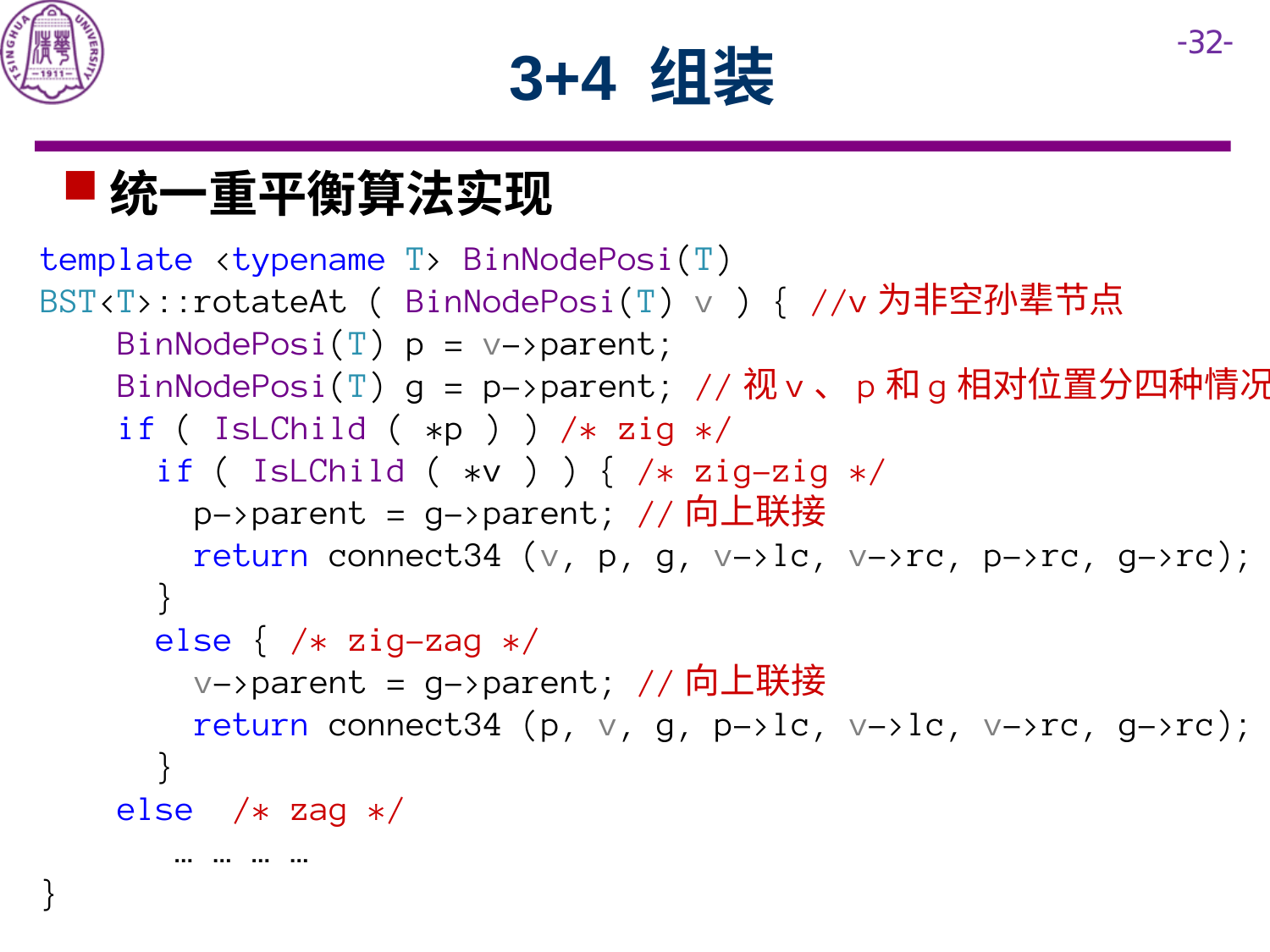

# 3+4 组装
统一重平衡算法实现
template <typename T> BinNodePosi(T)
BST<T>::rotateAt ( BinNodePosi(T) v ) { //v为非空孙辈节点
    BinNodePosi(T) p = v->parent;
    BinNodePosi(T) g = p->parent; //视v、p和g相对位置分四种情况
    if ( IsLChild ( *p ) ) /* zig */
      if ( IsLChild ( *v ) ) { /* zig-zig */
        p->parent = g->parent; //向上联接
        return connect34 (v, p, g, v->lc, v->rc, p->rc, g->rc);
      }
      else { /* zig-zag */
        v->parent = g->parent; //向上联接
        return connect34 (p, v, g, p->lc, v->lc, v->rc, g->rc);
      }
    else  /* zag */
       … … … …
}